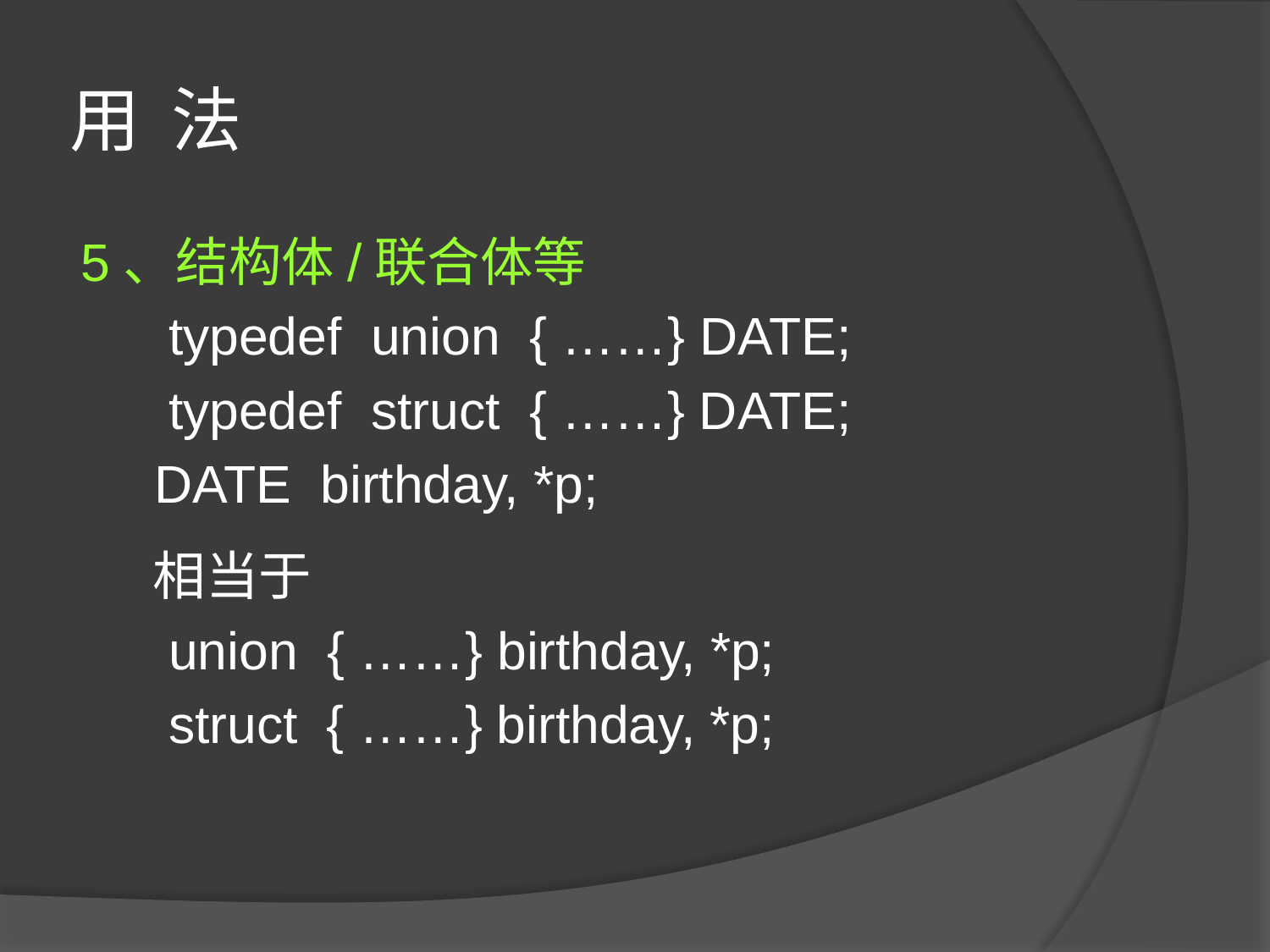

# 用  法
5、结构体/联合体等
      typedef  union  { ……} DATE;
      typedef  struct  { ……} DATE;
     DATE  birthday, *p;
     相当于
      union  { ……} birthday, *p;
      struct  { ……} birthday, *p;